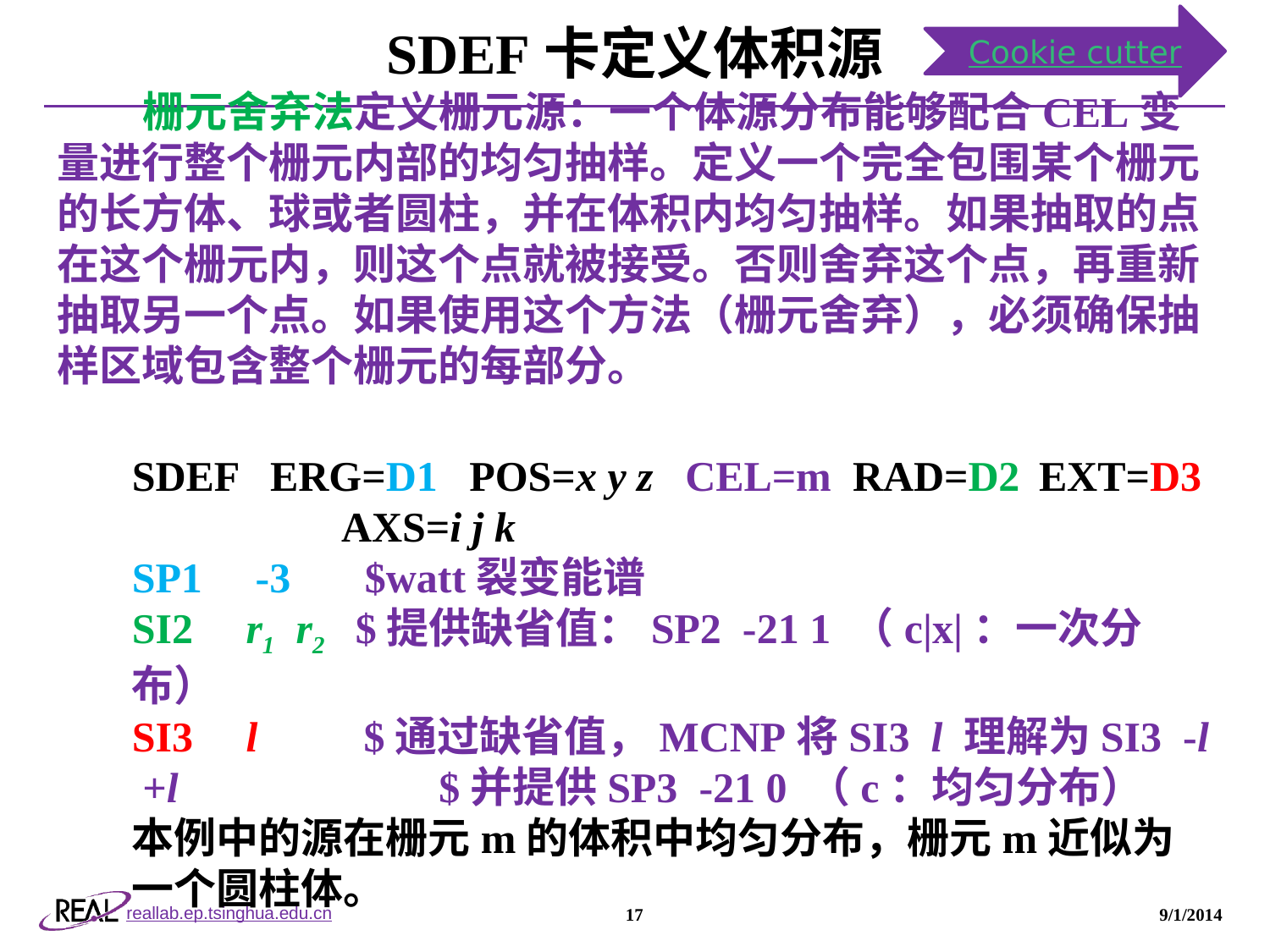

# SDEF卡定义体积源
Cookie cutter
        栅元舍弃法定义栅元源：一个体源分布能够配合CEL变量进行整个栅元内部的均匀抽样。定义一个完全包围某个栅元的长方体、球或者圆柱，并在体积内均匀抽样。如果抽取的点在这个栅元内，则这个点就被接受。否则舍弃这个点，再重新抽取另一个点。如果使用这个方法（栅元舍弃），必须确保抽样区域包含整个栅元的每部分。

SDEF   ERG=D1   POS=x y z   CEL=m  RAD=D2  EXT=D3     	        AXS=i j k
SP1     -3       $watt裂变能谱
SI2     r1  r2     $提供缺省值：SP2  -21 1 （c|x|：一次分布）
SI3     l          $通过缺省值，MCNP将SI3  l 理解为SI3  -l  +l    	                 $并提供SP3  -21 0 （c：均匀分布）
本例中的源在栅元m的体积中均匀分布，栅元m近似为一个圆柱体。